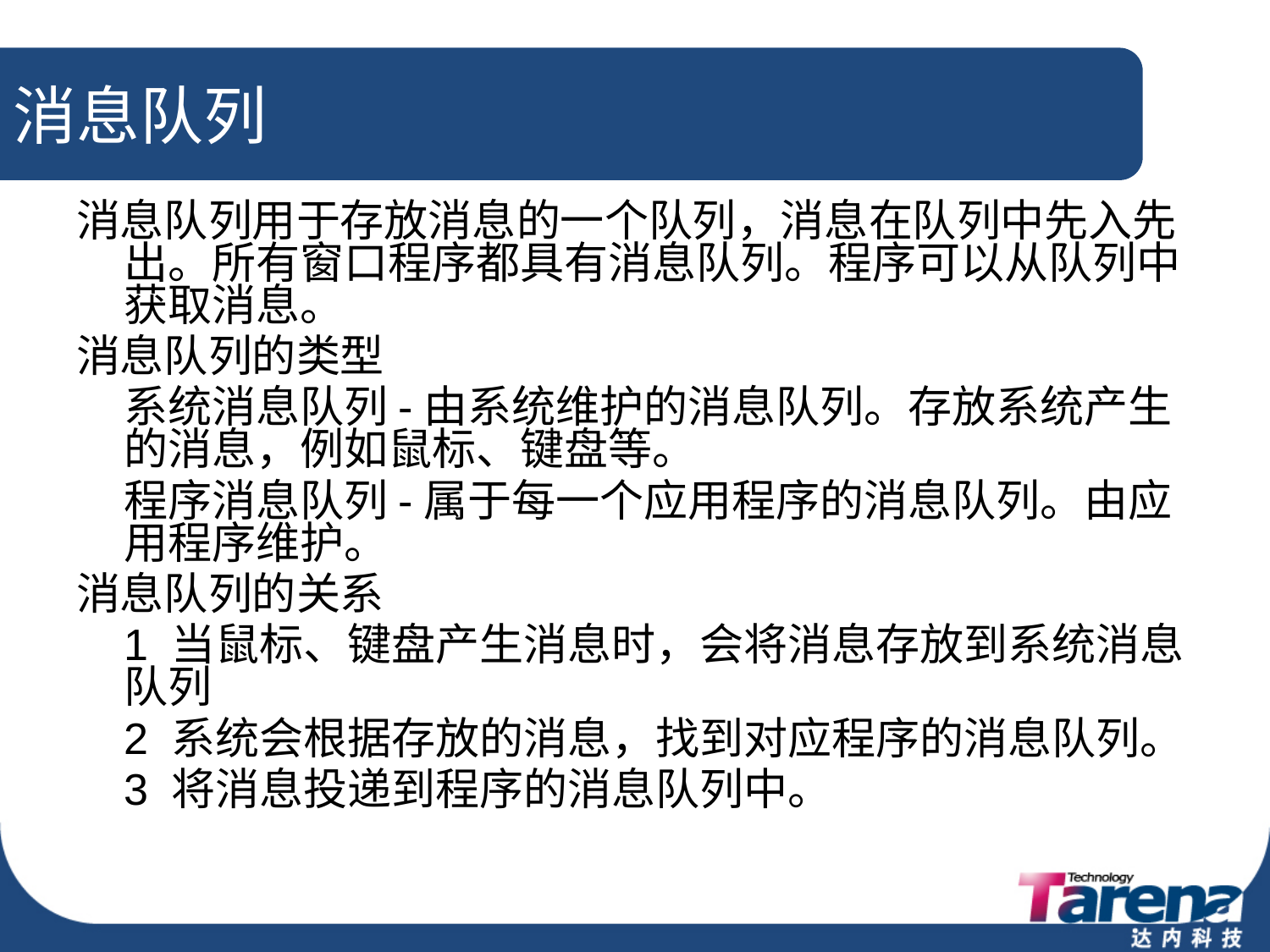

# 消息队列
消息队列用于存放消息的一个队列，消息在队列中先入先出。所有窗口程序都具有消息队列。程序可以从队列中获取消息。
消息队列的类型
	系统消息队列-由系统维护的消息队列。存放系统产生的消息，例如鼠标、键盘等。
	程序消息队列-属于每一个应用程序的消息队列。由应用程序维护。
消息队列的关系
	1 当鼠标、键盘产生消息时，会将消息存放到系统消息队列
	2 系统会根据存放的消息，找到对应程序的消息队列。
	3 将消息投递到程序的消息队列中。